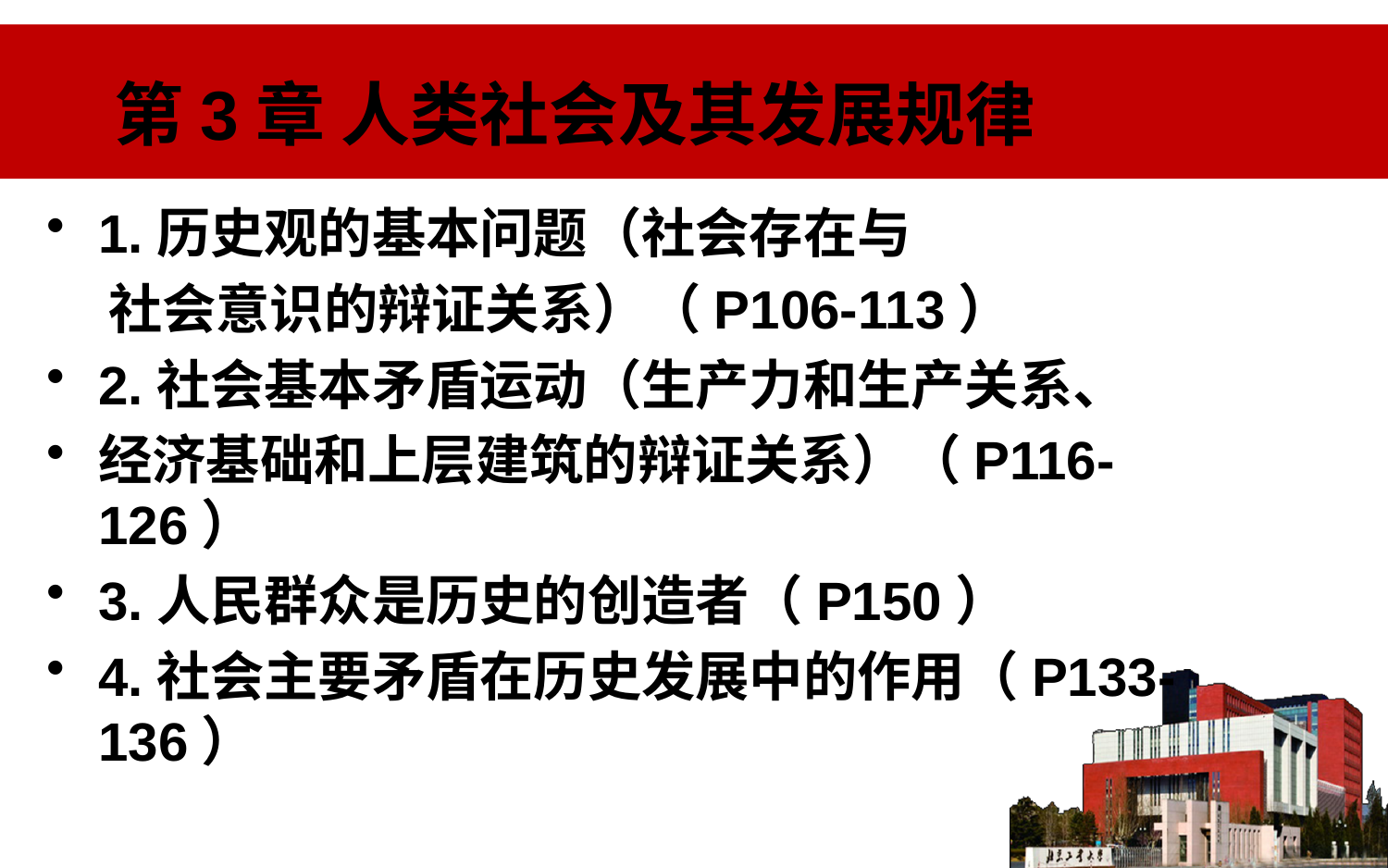

# 第3章 人类社会及其发展规律
1.历史观的基本问题（社会存在与
    社会意识的辩证关系）（P106-113）
2.社会基本矛盾运动（生产力和生产关系、
经济基础和上层建筑的辩证关系）（P116-126）
3.人民群众是历史的创造者（P150）
4.社会主要矛盾在历史发展中的作用（P133-136）